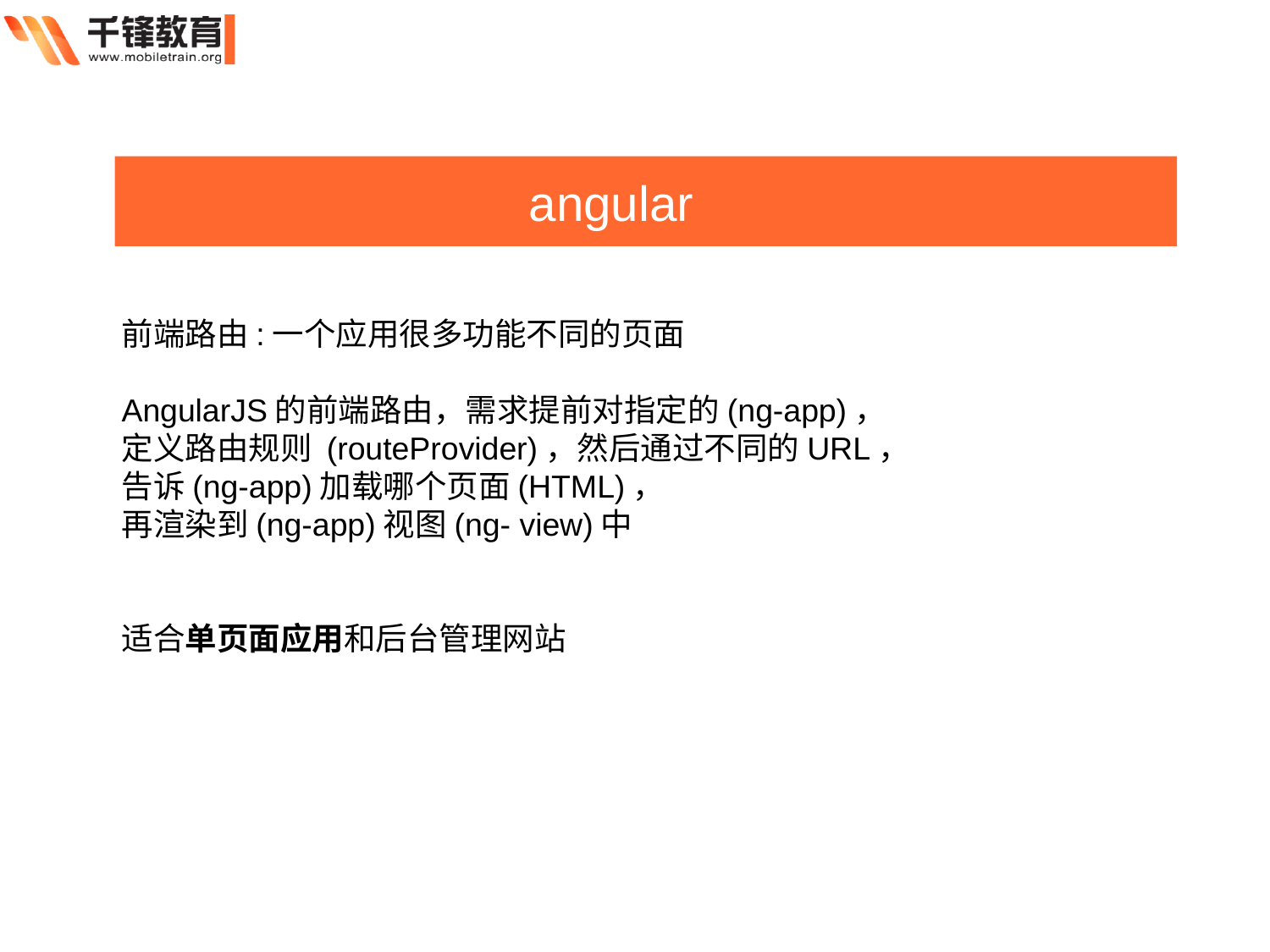

angular
前端路由:一个应用很多功能不同的页面

AngularJS的前端路由，需求提前对指定的(ng-app)，
定义路由规则 (routeProvider)，然后通过不同的URL，
告诉(ng-app)加载哪个页面(HTML)，
再渲染到(ng-app)视图(ng- view)中

适合单页面应用和后台管理网站